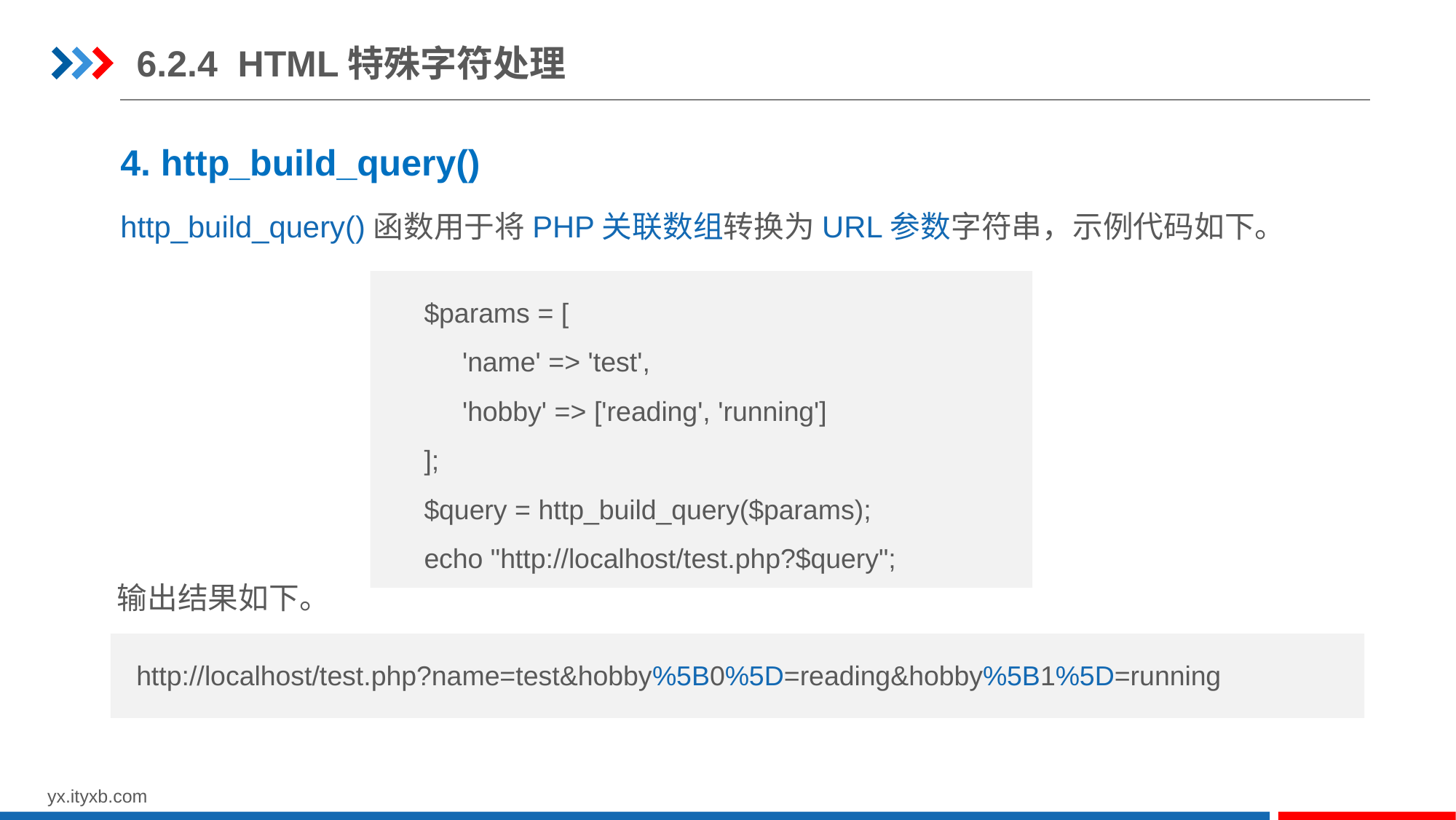

6.2.4  HTML特殊字符处理
4. http_build_query()
http_build_query()函数用于将PHP关联数组转换为URL参数字符串，示例代码如下。

$params = [
     'name' => 'test',
     'hobby' => ['reading', 'running']
];
$query = http_build_query($params);
echo "http://localhost/test.php?$query";
输出结果如下。

http://localhost/test.php?name=test&hobby%5B0%5D=reading&hobby%5B1%5D=running